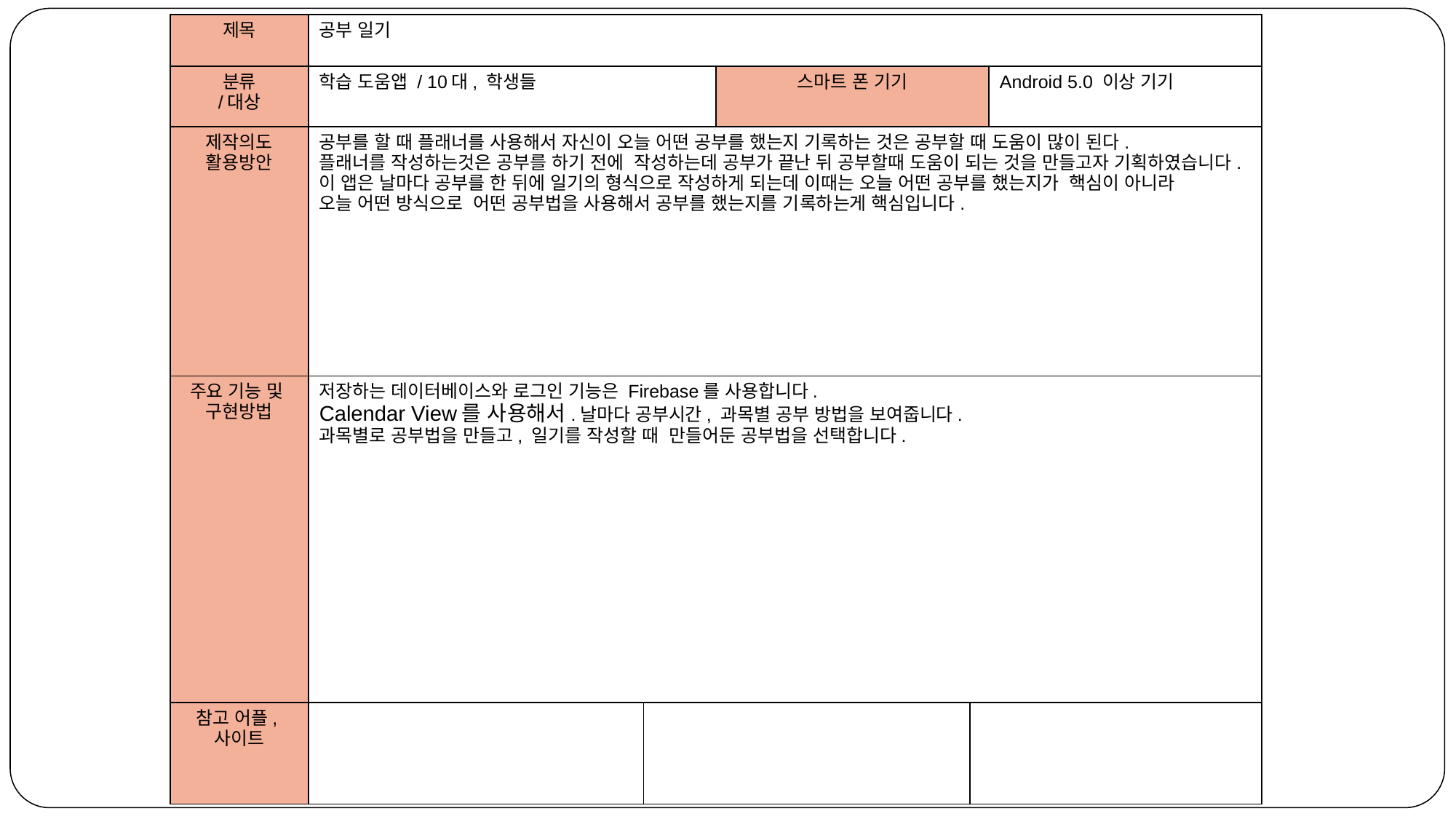

| 제목 | 공부 일기 |  |  |  |  |
| --- | --- | --- | --- | --- | --- |
| 분류 /대상 | 학습 도움앱 / 10대, 학생들 |  | 스마트 폰 기기 |  | Android 5.0 이상 기기 |
| 제작의도 활용방안 | 공부를 할 때 플래너를 사용해서 자신이 오늘 어떤 공부를 했는지 기록하는 것은 공부할 때 도움이 많이 된다. 플래너를 작성하는것은 공부를 하기 전에 작성하는데 공부가 끝난 뒤 공부할때 도움이 되는 것을 만들고자 기획하였습니다. 이 앱은 날마다 공부를 한 뒤에 일기의 형식으로 작성하게 되는데 이때는 오늘 어떤 공부를 했는지가 핵심이 아니라 오늘 어떤 방식으로 어떤 공부법을 사용해서 공부를 했는지를 기록하는게 핵심입니다. |  |  |  |  |
| 주요 기능 및 구현방법 | 저장하는 데이터베이스와 로그인 기능은 Firebase를 사용합니다. Calendar View를 사용해서.날마다 공부시간, 과목별 공부 방법을 보여줍니다. 과목별로 공부법을 만들고, 일기를 작성할 때 만들어둔 공부법을 선택합니다. |  |  |  |  |
| 참고 어플, 사이트 |  |  |  |  |  |